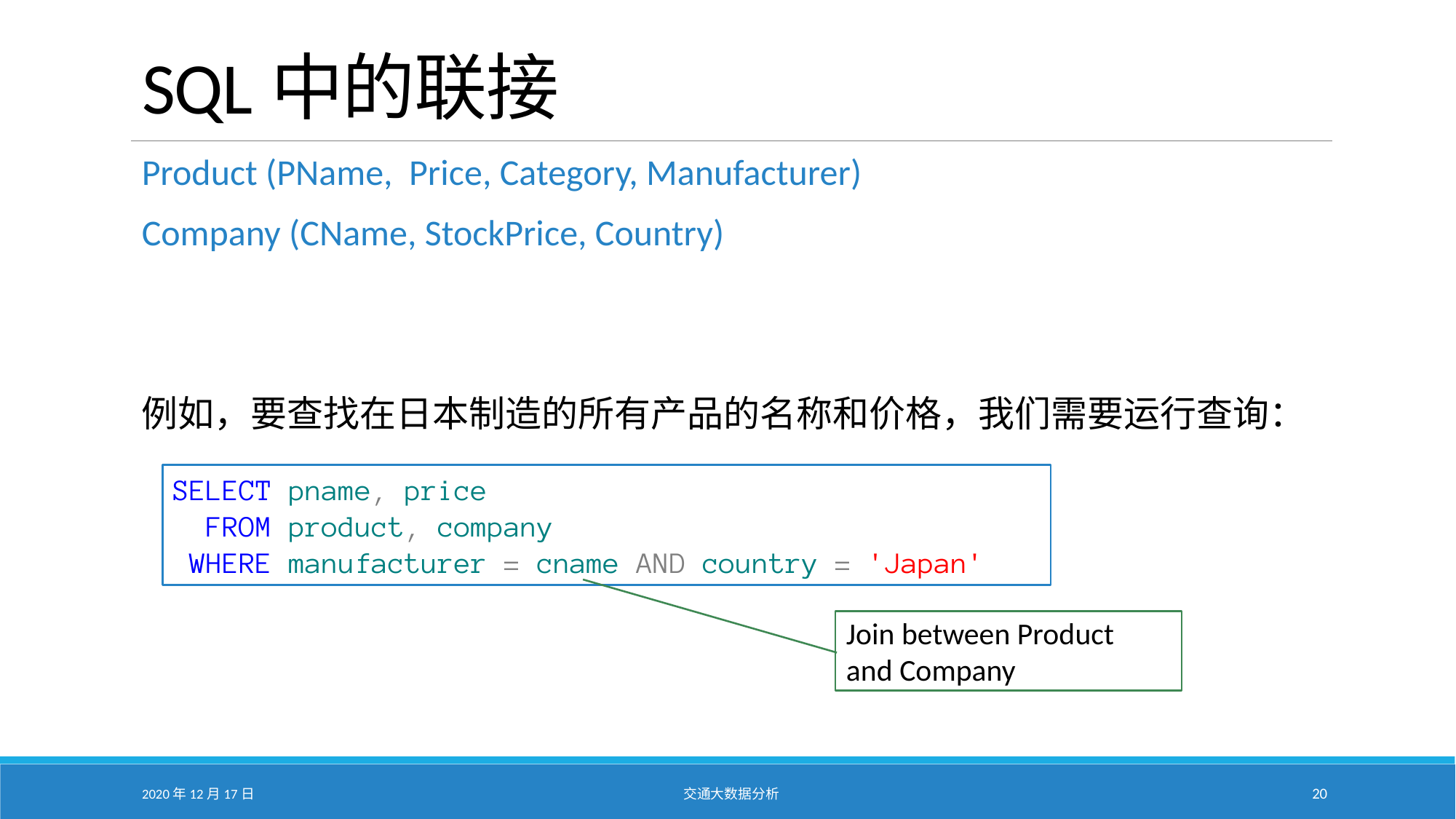

# SQL中的联接
Product (PName,  Price, Category, Manufacturer)
Company (CName, StockPrice, Country)

例如，要查找在日本制造的所有产品的名称和价格，我们需要运行查询：
SELECT pname, price
  FROM product, company
 WHERE manufacturer = cname AND country = 'Japan'
Join between Product
and Company
2020年12月17日
交通大数据分析
20